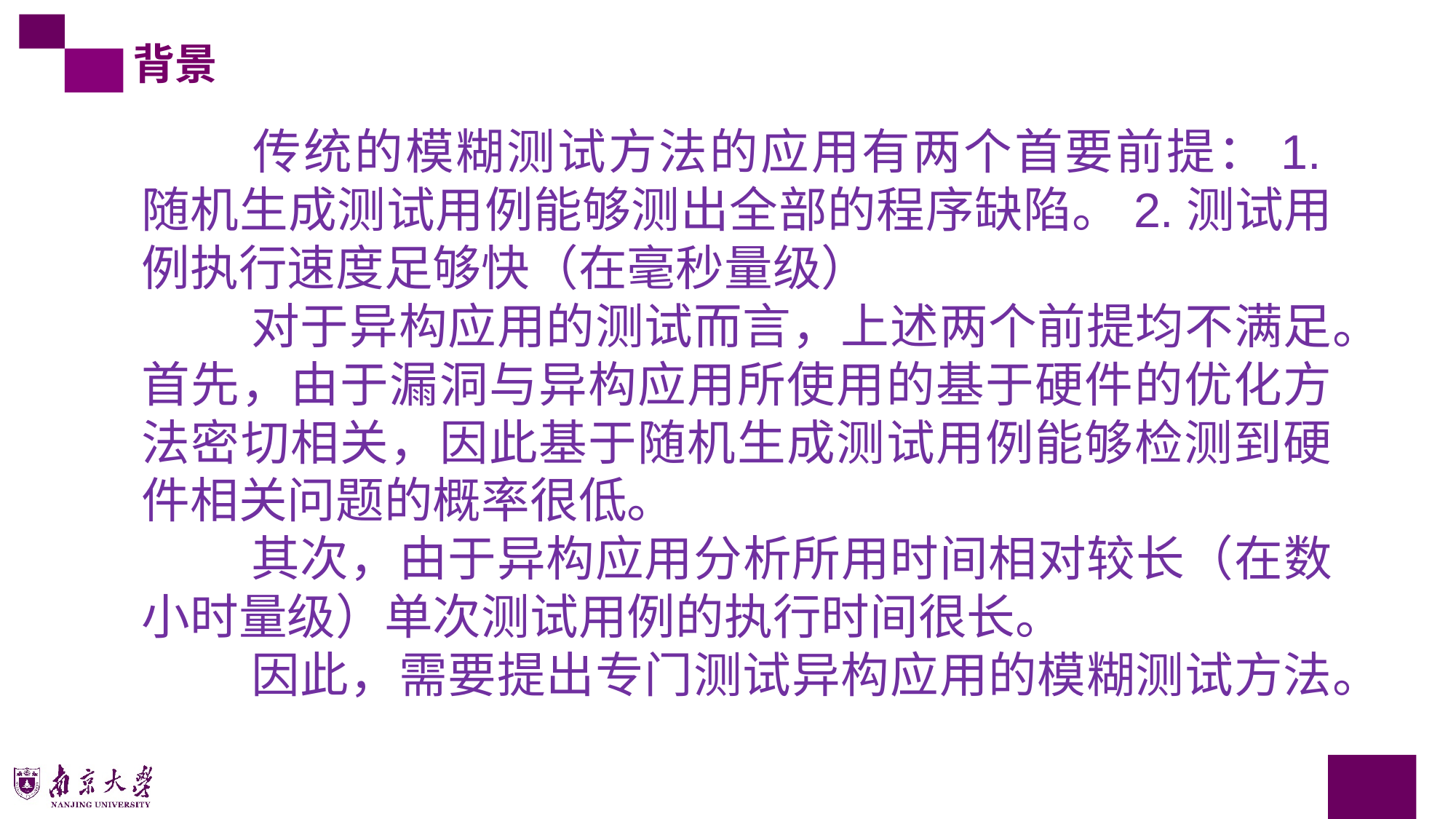

背景
	传统的模糊测试方法的应用有两个首要前提：1.随机生成测试用例能够测出全部的程序缺陷。2.测试用例执行速度足够快（在毫秒量级）
	对于异构应用的测试而言，上述两个前提均不满足。
首先，由于漏洞与异构应用所使用的基于硬件的优化方法密切相关，因此基于随机生成测试用例能够检测到硬件相关问题的概率很低。
	其次，由于异构应用分析所用时间相对较长（在数小时量级）单次测试用例的执行时间很长。
	因此，需要提出专门测试异构应用的模糊测试方法。
4